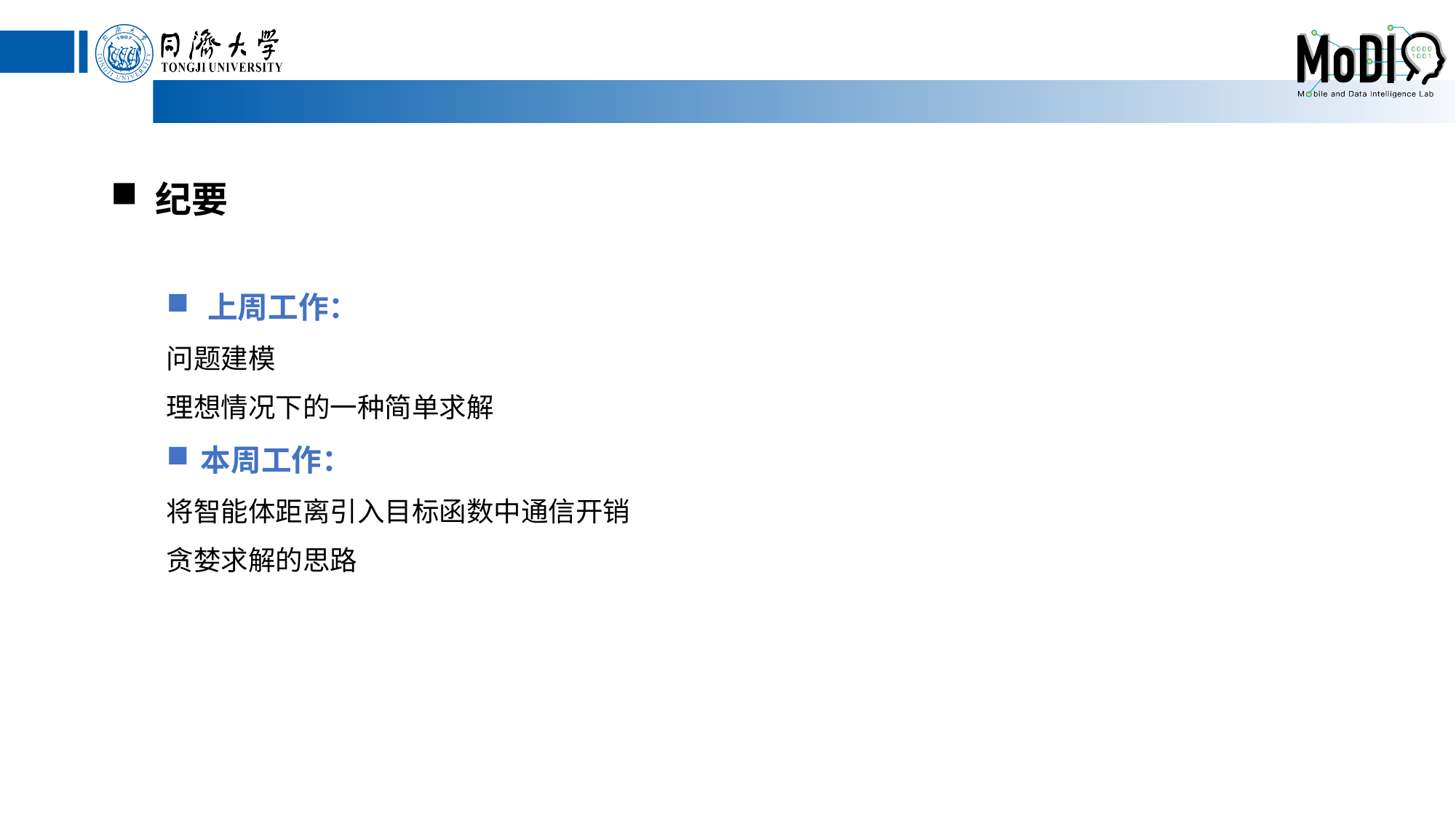

纪要
上周工作：
问题建模
理想情况下的一种简单求解
本周工作：
将智能体距离引入目标函数中通信开销
贪婪求解的思路